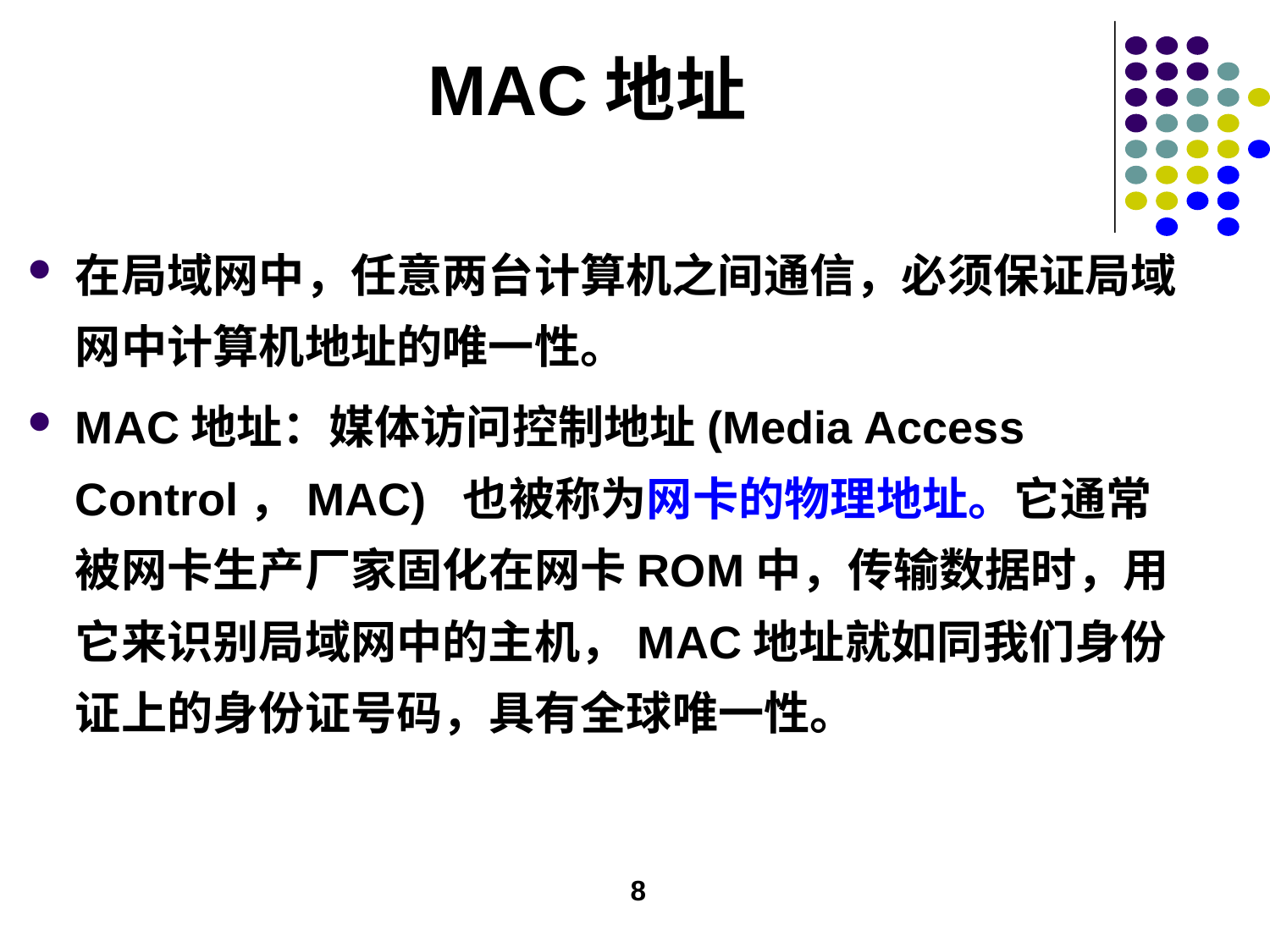

# MAC地址
在局域网中，任意两台计算机之间通信，必须保证局域网中计算机地址的唯一性。
MAC地址：媒体访问控制地址(Media Access Control，MAC)  也被称为网卡的物理地址。它通常被网卡生产厂家固化在网卡ROM中，传输数据时，用它来识别局域网中的主机，MAC地址就如同我们身份证上的身份证号码，具有全球唯一性。

8